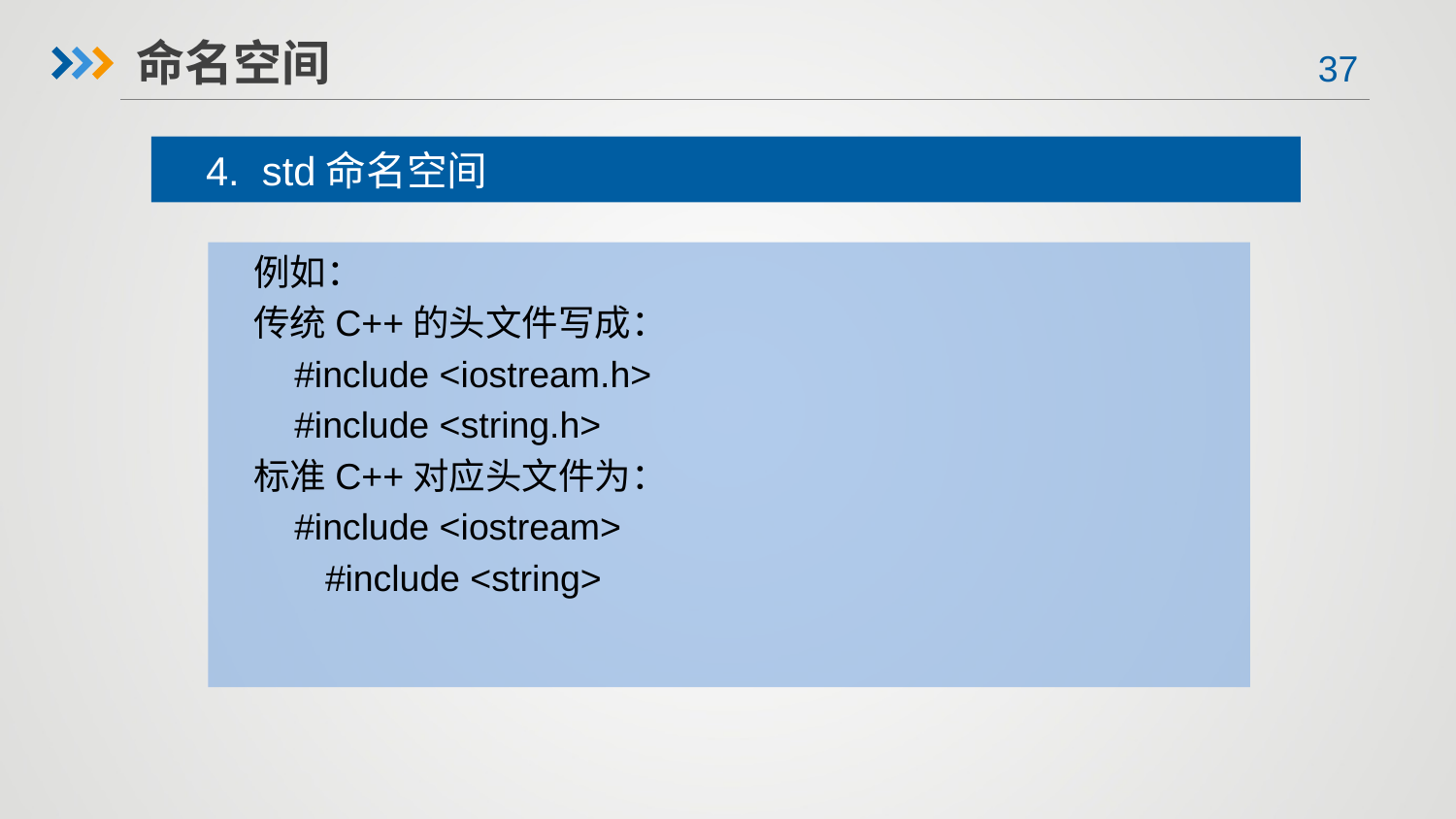

命名空间

4.  std命名空间

例如：
传统C++的头文件写成：
    #include <iostream.h>
    #include <string.h>
标准C++对应头文件为：
    #include <iostream>
       #include <string>